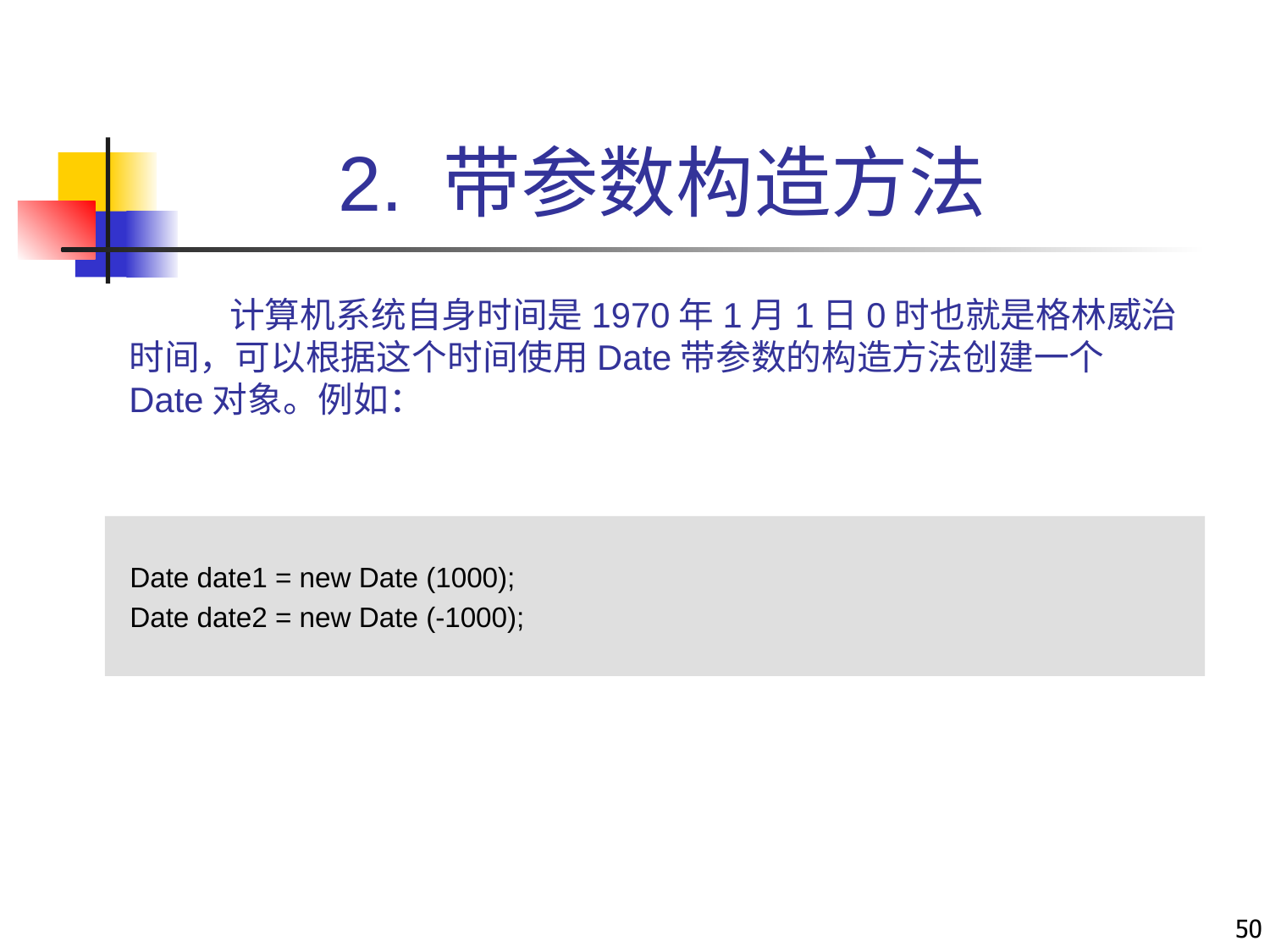

# 2. 带参数构造方法
计算机系统自身时间是1970年1月1日0时也就是格林威治时间，可以根据这个时间使用Date带参数的构造方法创建一个Date对象。例如：

Date date1 = new Date (1000);
Date date2 = new Date (-1000);
50